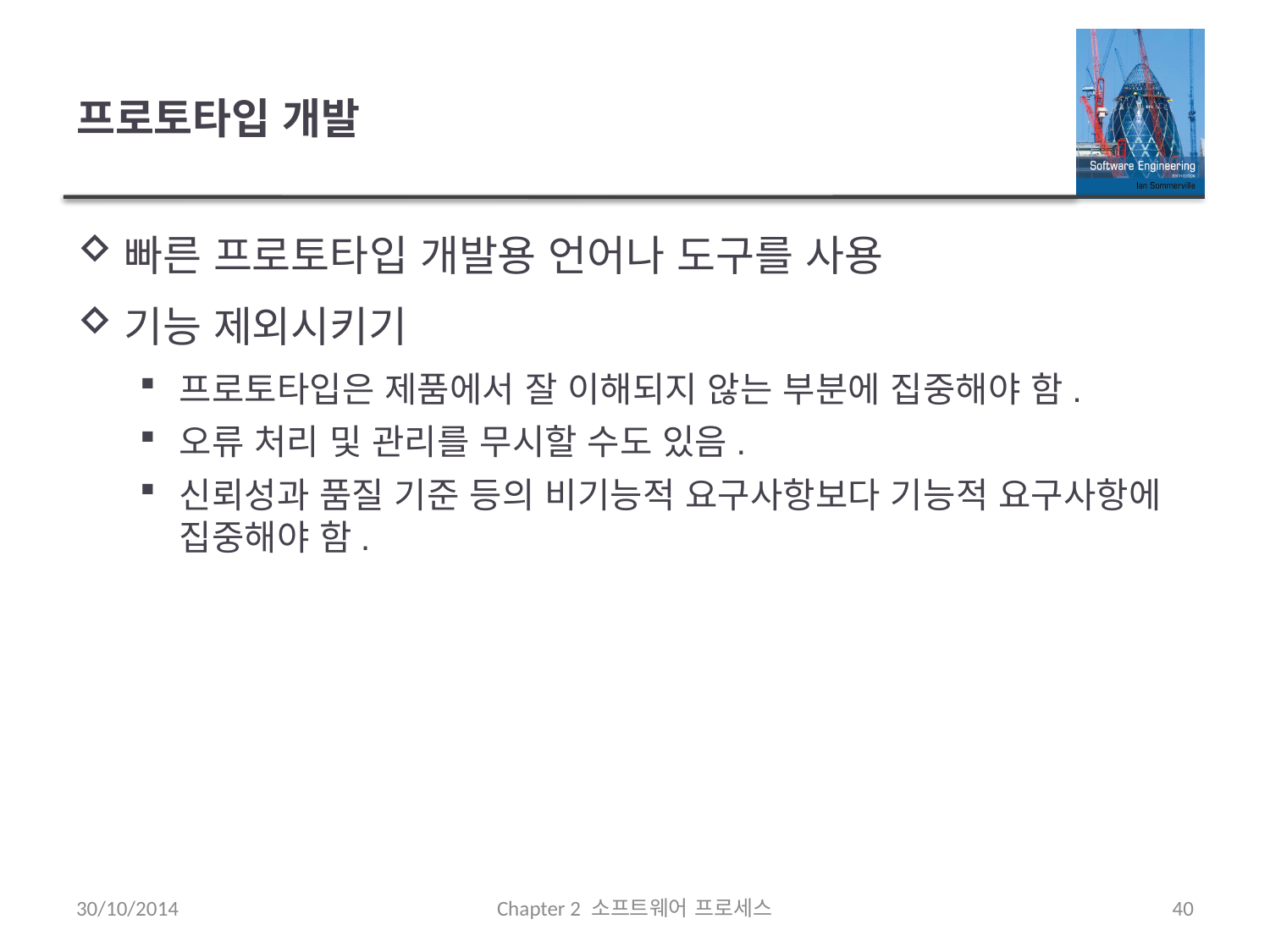

# 프로토타입 개발
빠른 프로토타입 개발용 언어나 도구를 사용
기능 제외시키기
프로토타입은 제품에서 잘 이해되지 않는 부분에 집중해야 함.
오류 처리 및 관리를 무시할 수도 있음.
신뢰성과 품질 기준 등의 비기능적 요구사항보다 기능적 요구사항에 집중해야 함.
30/10/2014
Chapter 2 소프트웨어 프로세스
40